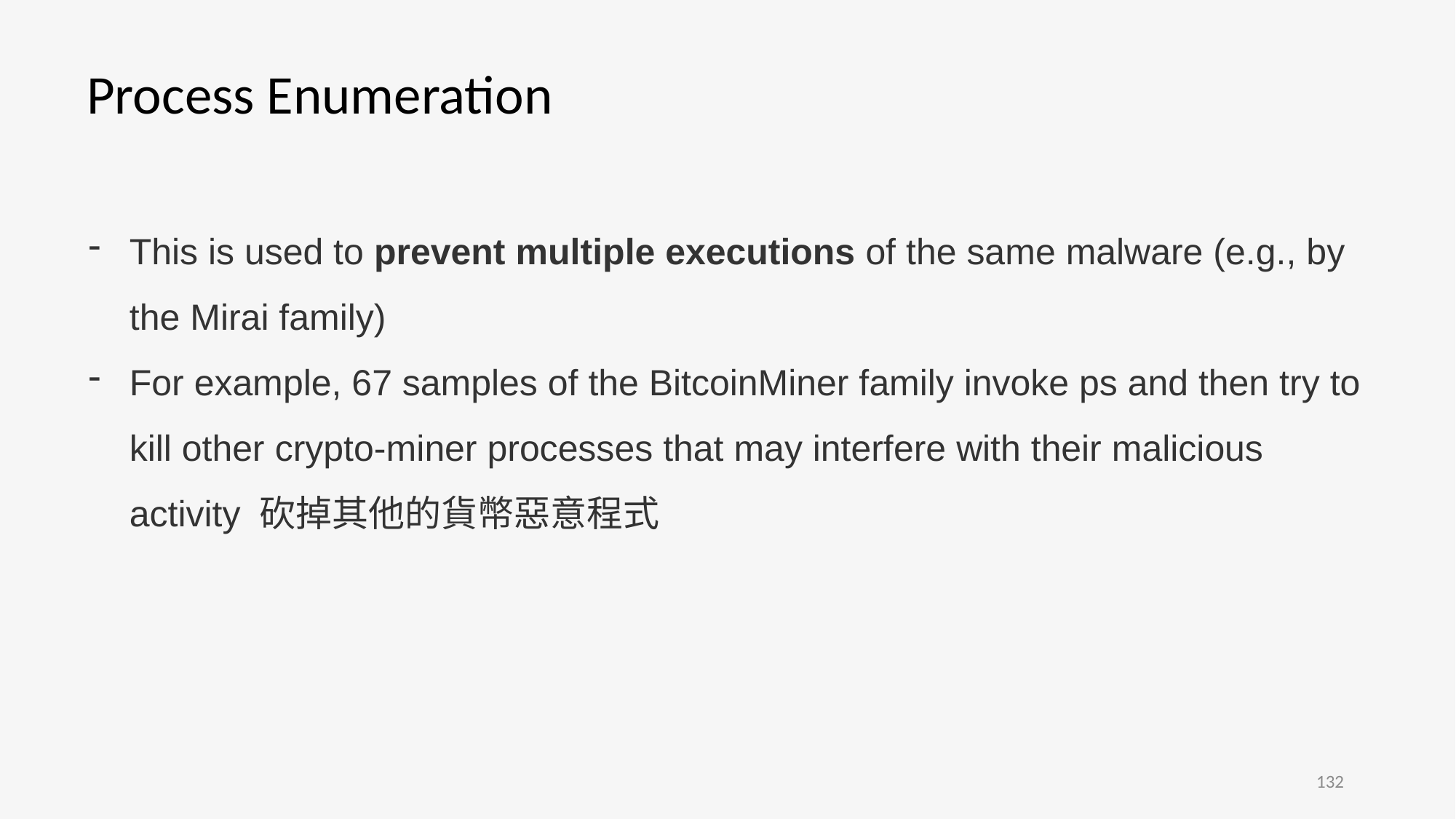

# Process Enumeration
This is used to prevent multiple executions of the same malware (e.g., by the Mirai family)
For example, 67 samples of the BitcoinMiner family invoke ps and then try to kill other crypto-miner processes that may interfere with their malicious activity 砍掉其他的貨幣惡意程式
132